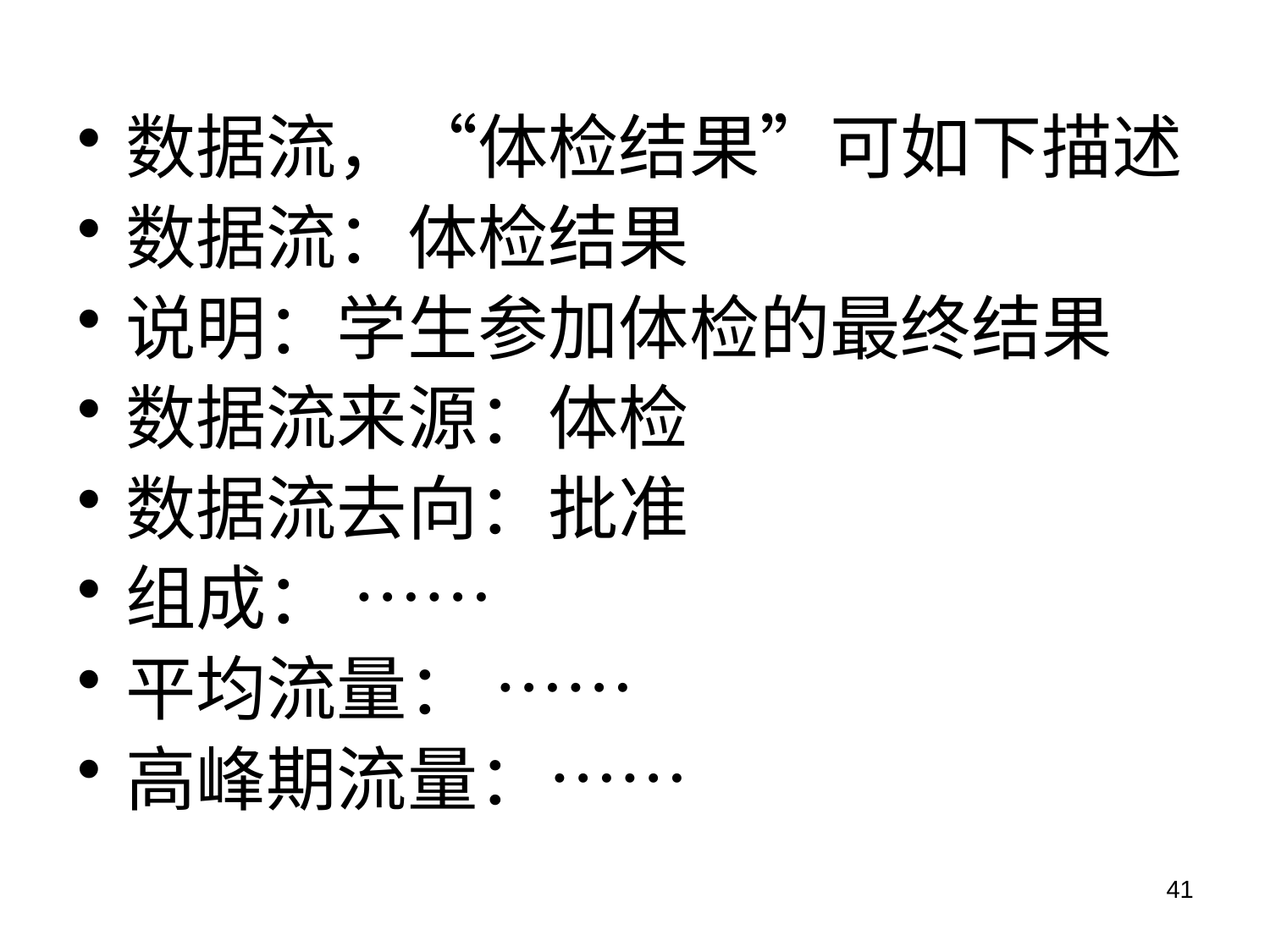

数据流，“体检结果”可如下描述
数据流：体检结果
说明：学生参加体检的最终结果
数据流来源：体检
数据流去向：批准
组成： ……
平均流量： ……
高峰期流量：……

41